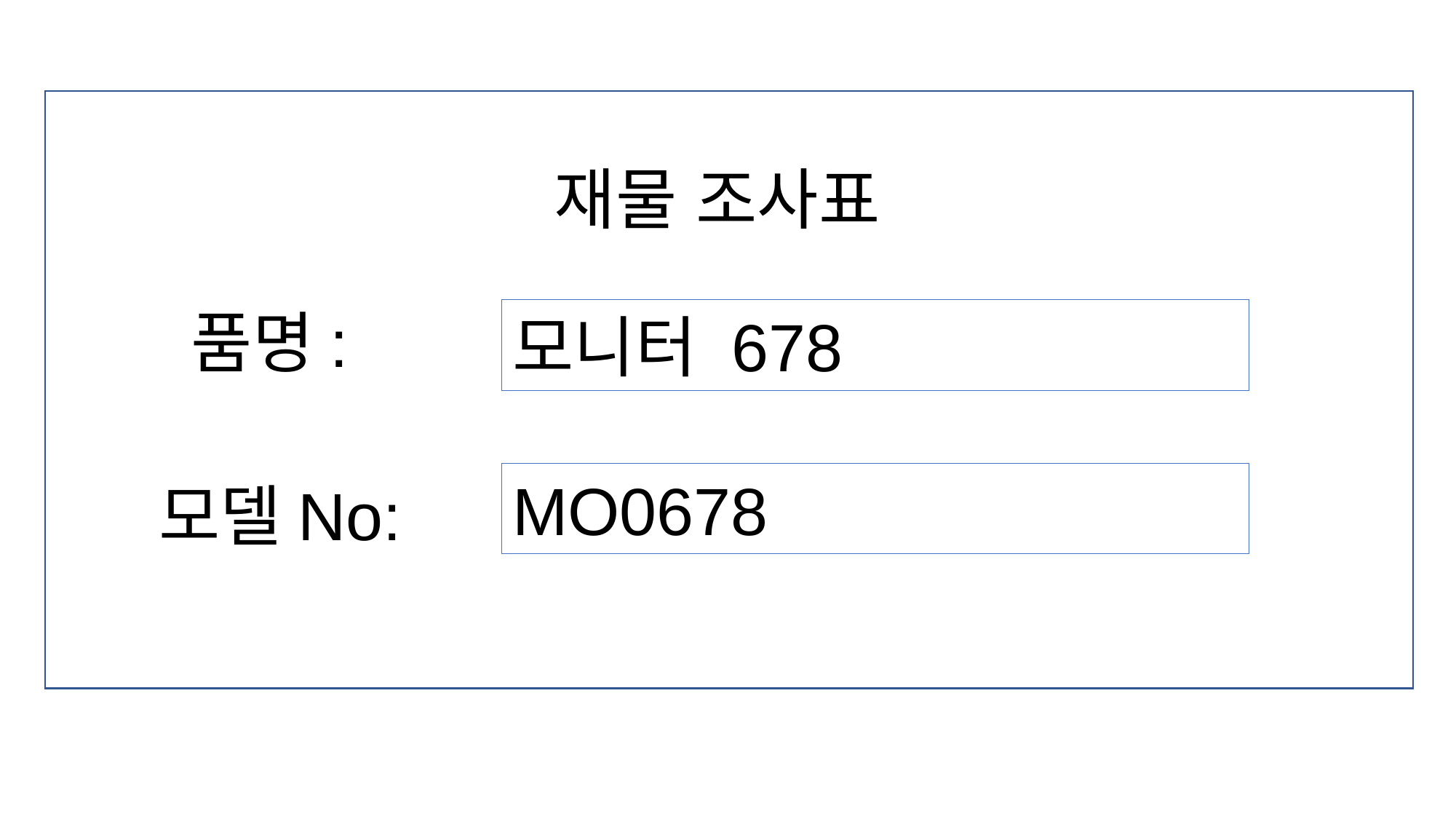

재물 조사표
품명:
모니터 678
MO0678
모델No: